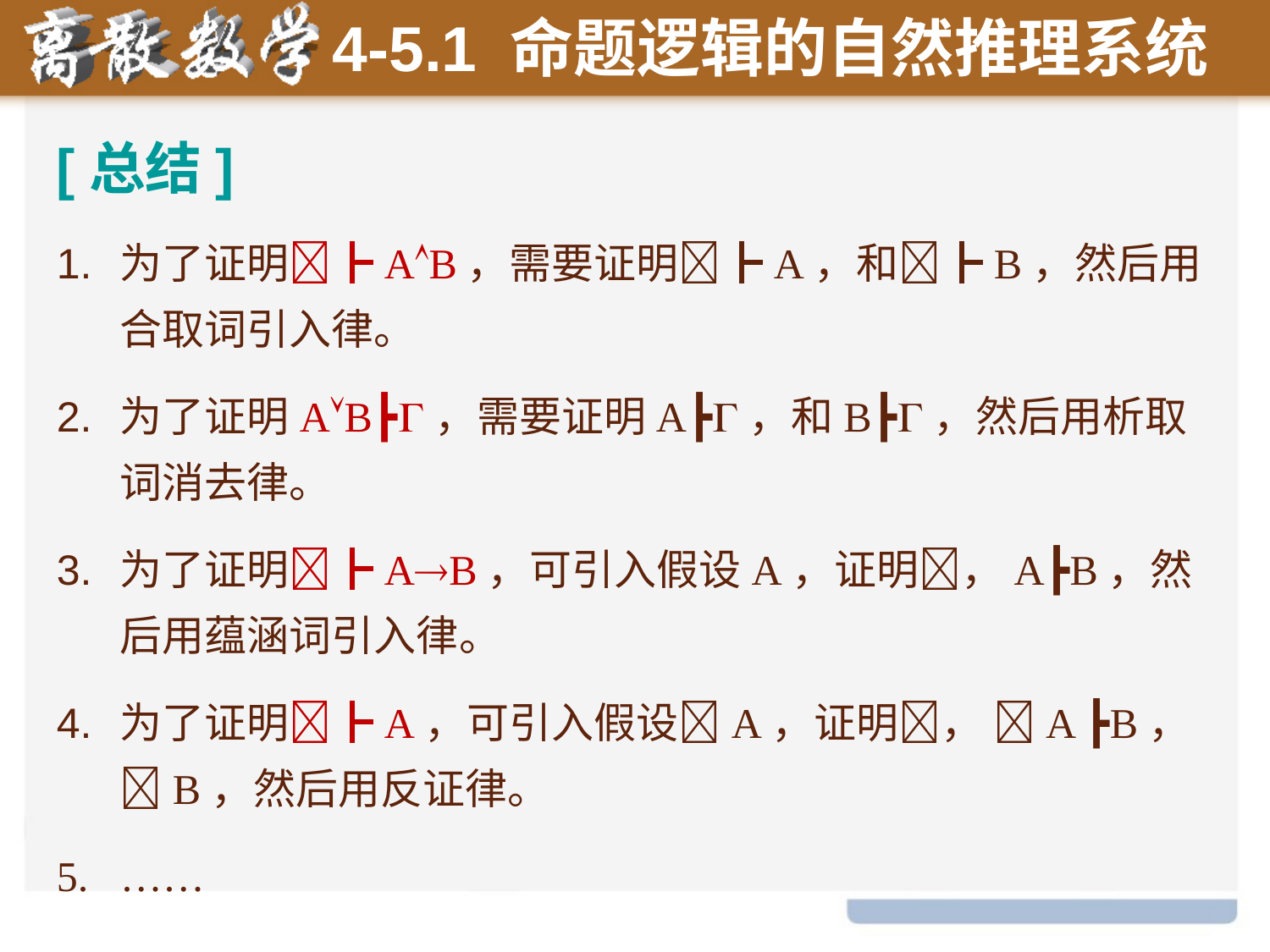

4-5.1 命题逻辑的自然推理系统
[总结]
为了证明Γ┣A∧B，需要证明Γ┣A，和Γ┣B，然后用合取词引入律。
为了证明A∨B┣Γ，需要证明A┣Γ，和B┣Γ，然后用析取词消去律。
为了证明Γ┣A→B，可引入假设A，证明Γ，A┣B，然后用蕴涵词引入律。
为了证明Γ┣A，可引入假设¬A，证明Γ， ¬A ┣B， ¬B，然后用反证律。
……